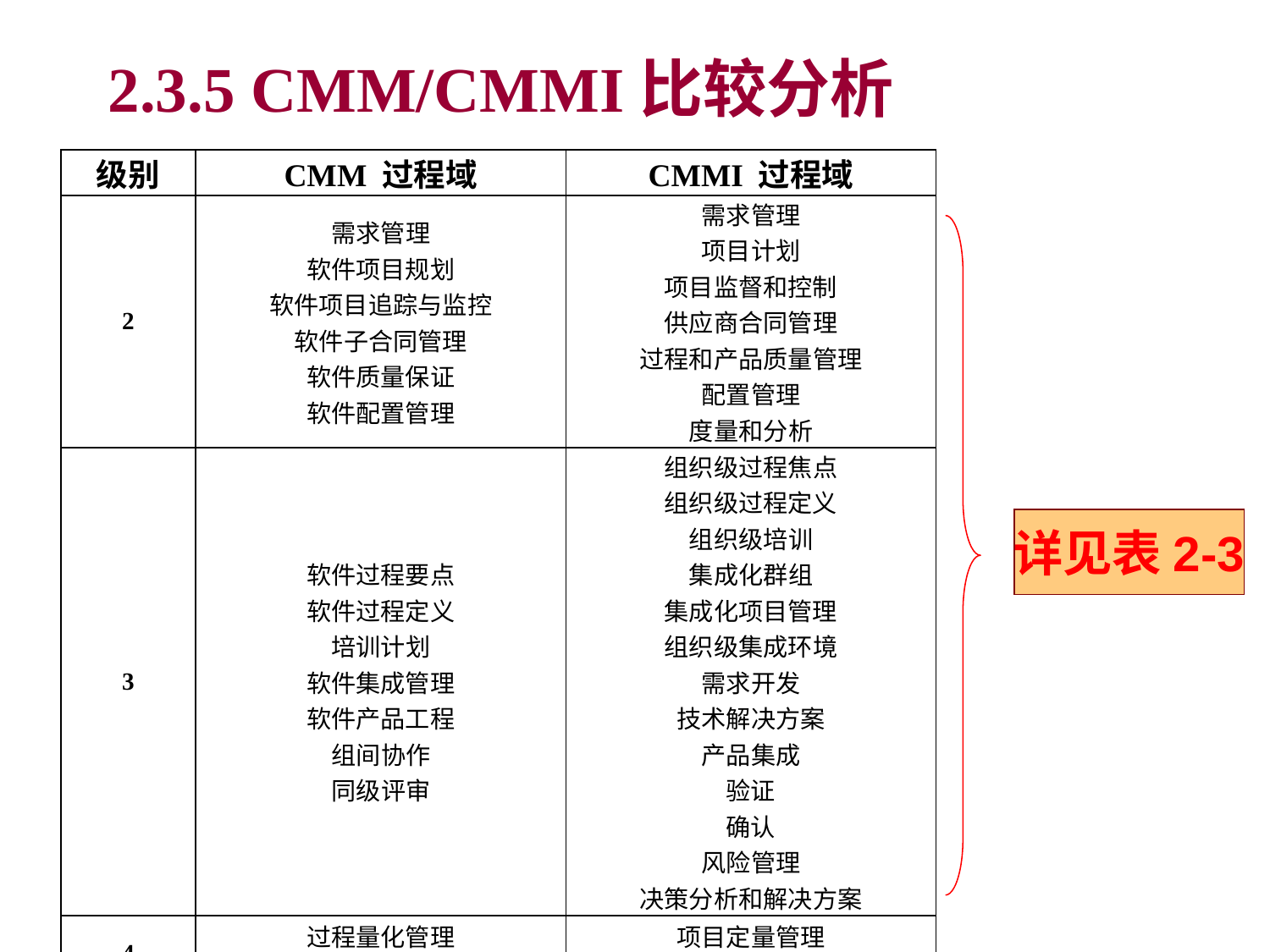

2.3.5 CMM/CMMI比较分析
| 级别 | CMM 过程域 | CMMI 过程域 |
| --- | --- | --- |
| 2 | 需求管理 软件项目规划 软件项目追踪与监控 软件子合同管理 软件质量保证 软件配置管理 | 需求管理 项目计划 项目监督和控制 供应商合同管理 过程和产品质量管理 配置管理 度量和分析 |
| 3 | 软件过程要点 软件过程定义 培训计划 软件集成管理 软件产品工程 组间协作 同级评审 | 组织级过程焦点 组织级过程定义 组织级培训 集成化群组 集成化项目管理 组织级集成环境 需求开发 技术解决方案 产品集成 验证 确认 风险管理 决策分析和解决方案 |
| 4 | 过程量化管理 质量管理 | 项目定量管理 组织级过程性能 |
| 5 | 错误预防 技术更改管理 过程更改管理 | 因果分析和解决方案 组织级改革和实施 |

详见表2-3